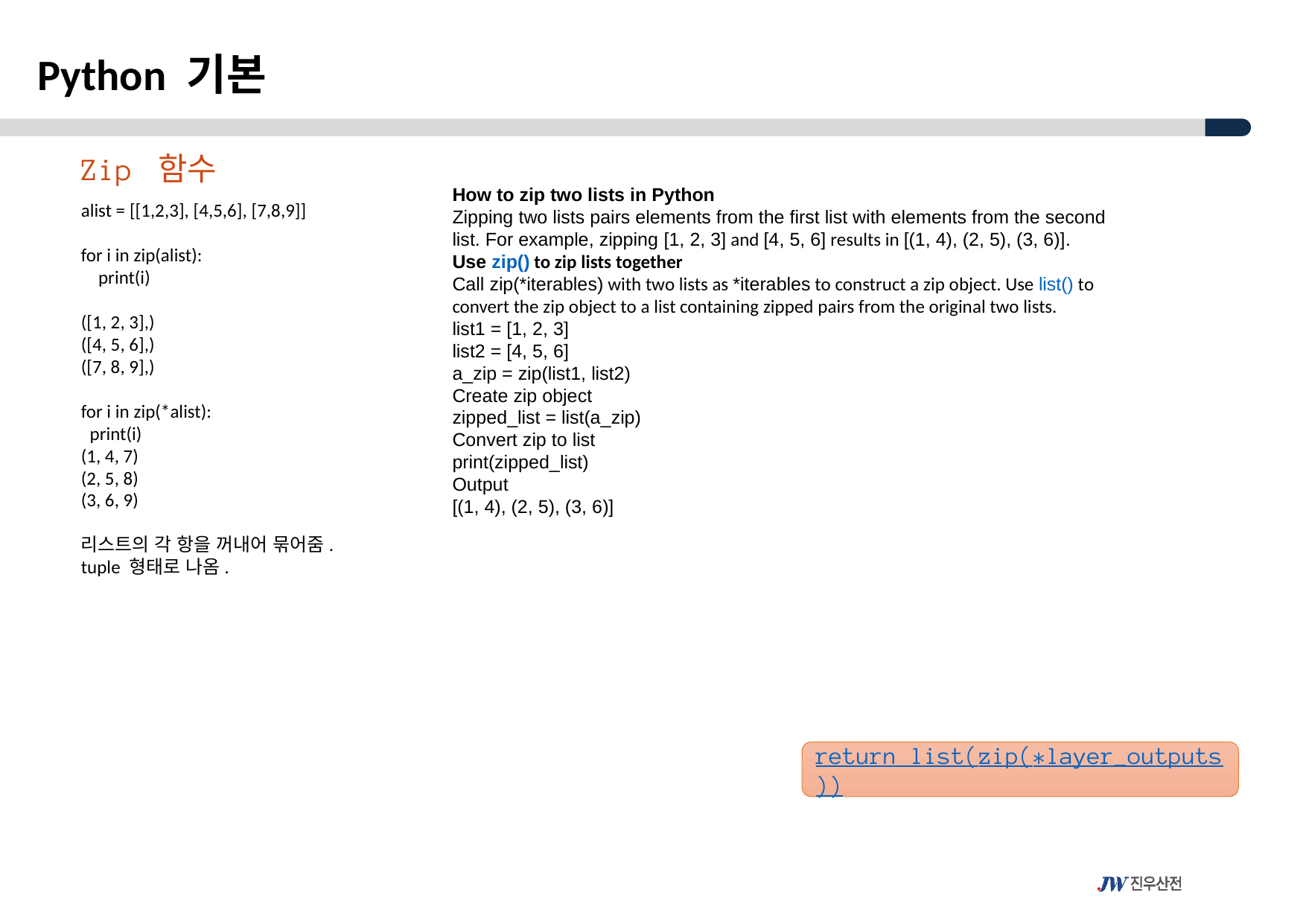

Python 기본
Zip 함수
How to zip two lists in Python
Zipping two lists pairs elements from the first list with elements from the second list. For example, zipping [1, 2, 3] and [4, 5, 6] results in [(1, 4), (2, 5), (3, 6)].
Use zip() to zip lists together
Call zip(*iterables) with two lists as *iterables to construct a zip object. Use list() to convert the zip object to a list containing zipped pairs from the original two lists.
list1 = [1, 2, 3]
list2 = [4, 5, 6]
a_zip = zip(list1, list2)
Create zip object
zipped_list = list(a_zip)
Convert zip to list
print(zipped_list)
Output
[(1, 4), (2, 5), (3, 6)]
alist = [[1,2,3], [4,5,6], [7,8,9]]

for i in zip(alist):
    print(i)

([1, 2, 3],)
([4, 5, 6],)
([7, 8, 9],)

for i in zip(*alist):
  print(i)
(1, 4, 7)
(2, 5, 8)
(3, 6, 9)

리스트의 각 항을 꺼내어 묶어줌.
tuple 형태로 나옴.
return list(zip(*layer_outputs))